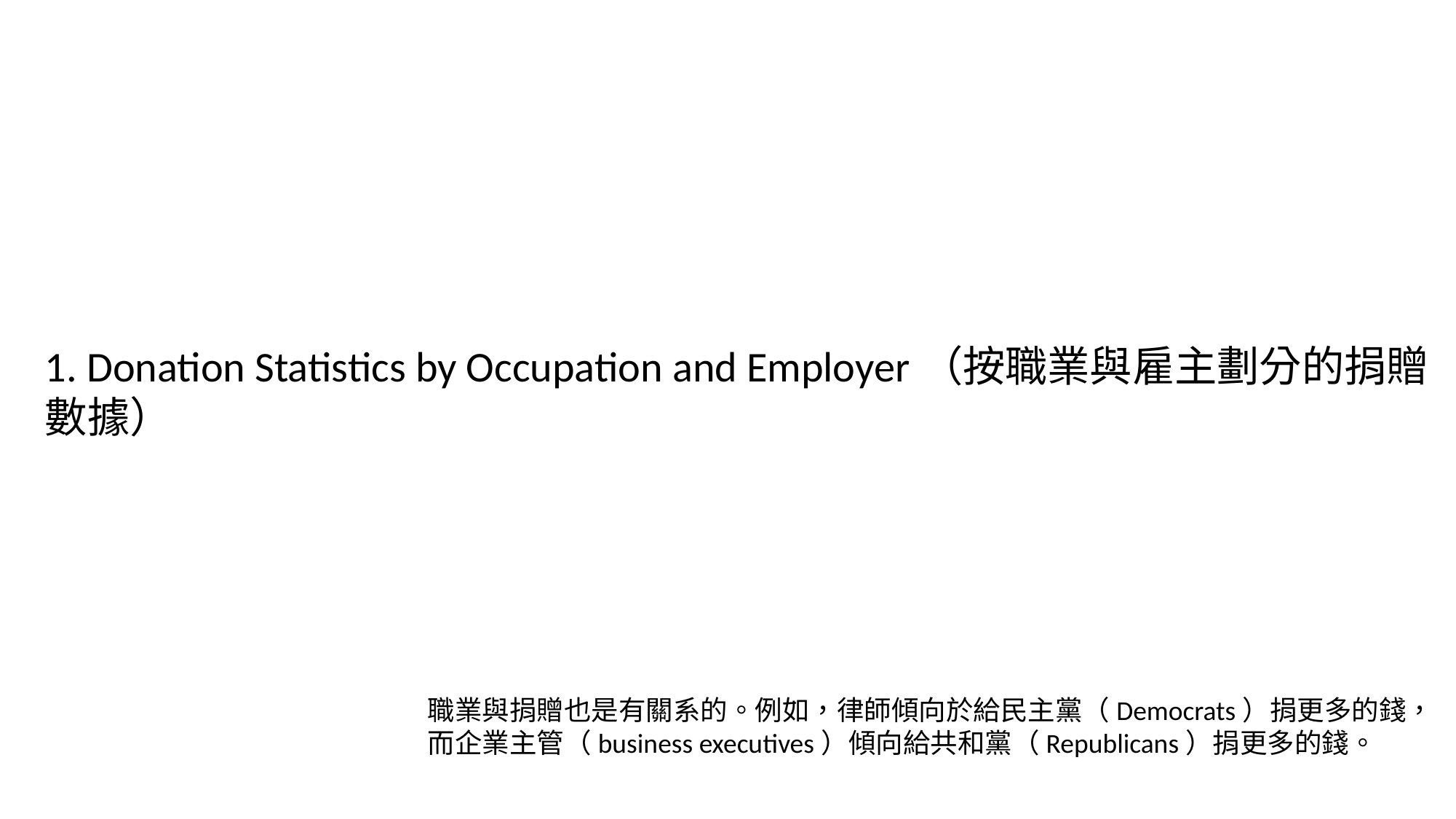

1. Donation Statistics by Occupation and Employer（按職業與雇主劃分的捐贈數據）
職業與捐贈也是有關系的。例如，律師傾向於給民主黨（Democrats）捐更多的錢，而企業主管（business executives）傾向給共和黨（Republicans）捐更多的錢。